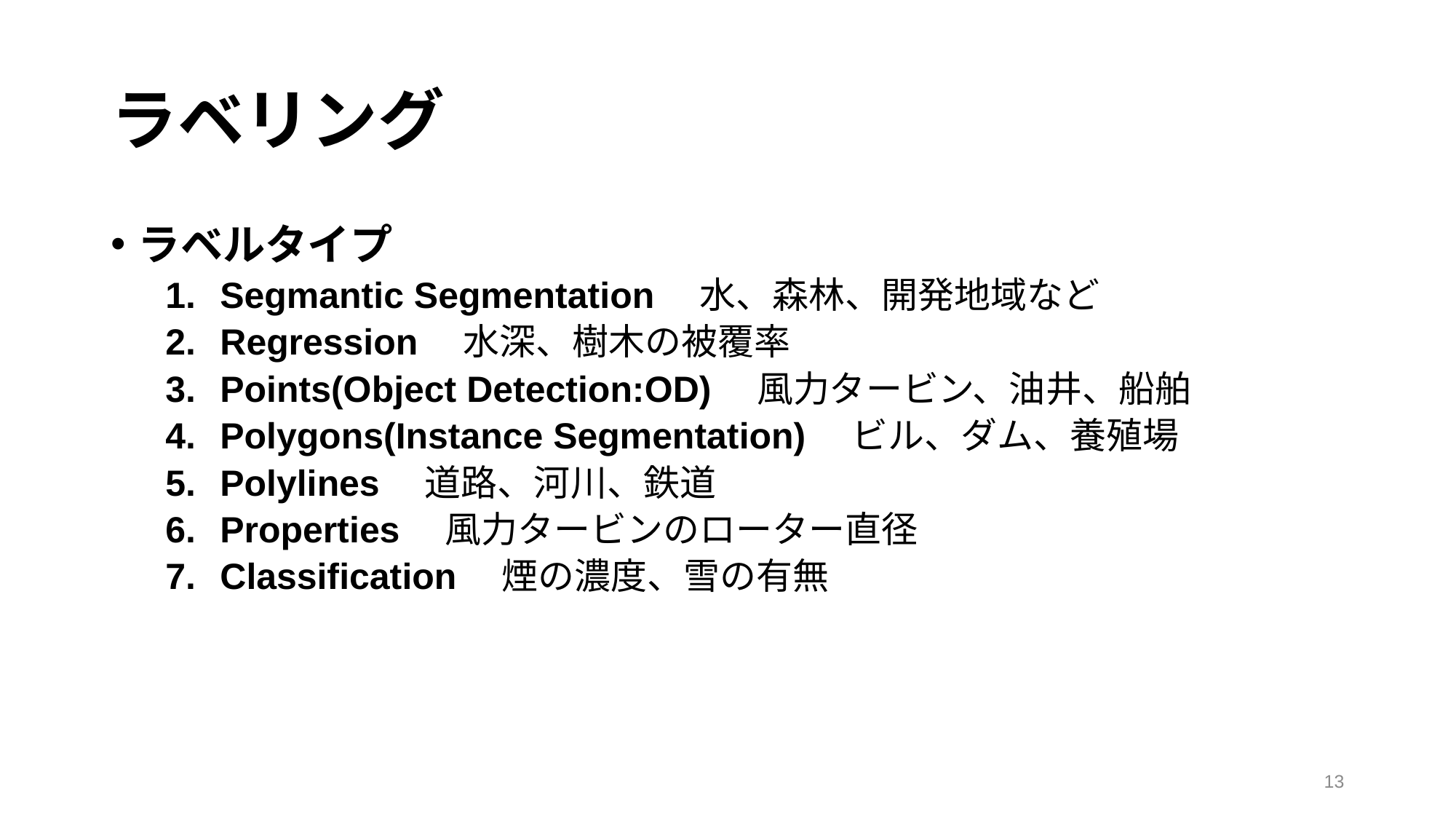

# ラベリング
ラベルタイプ
Segmantic Segmentation　水、森林、開発地域など
Regression　水深、樹木の被覆率
Points(Object Detection:OD)　風力タービン、油井、船舶
Polygons(Instance Segmentation)　ビル、ダム、養殖場
Polylines　道路、河川、鉄道
Properties　風力タービンのローター直径
Classification　煙の濃度、雪の有無

13